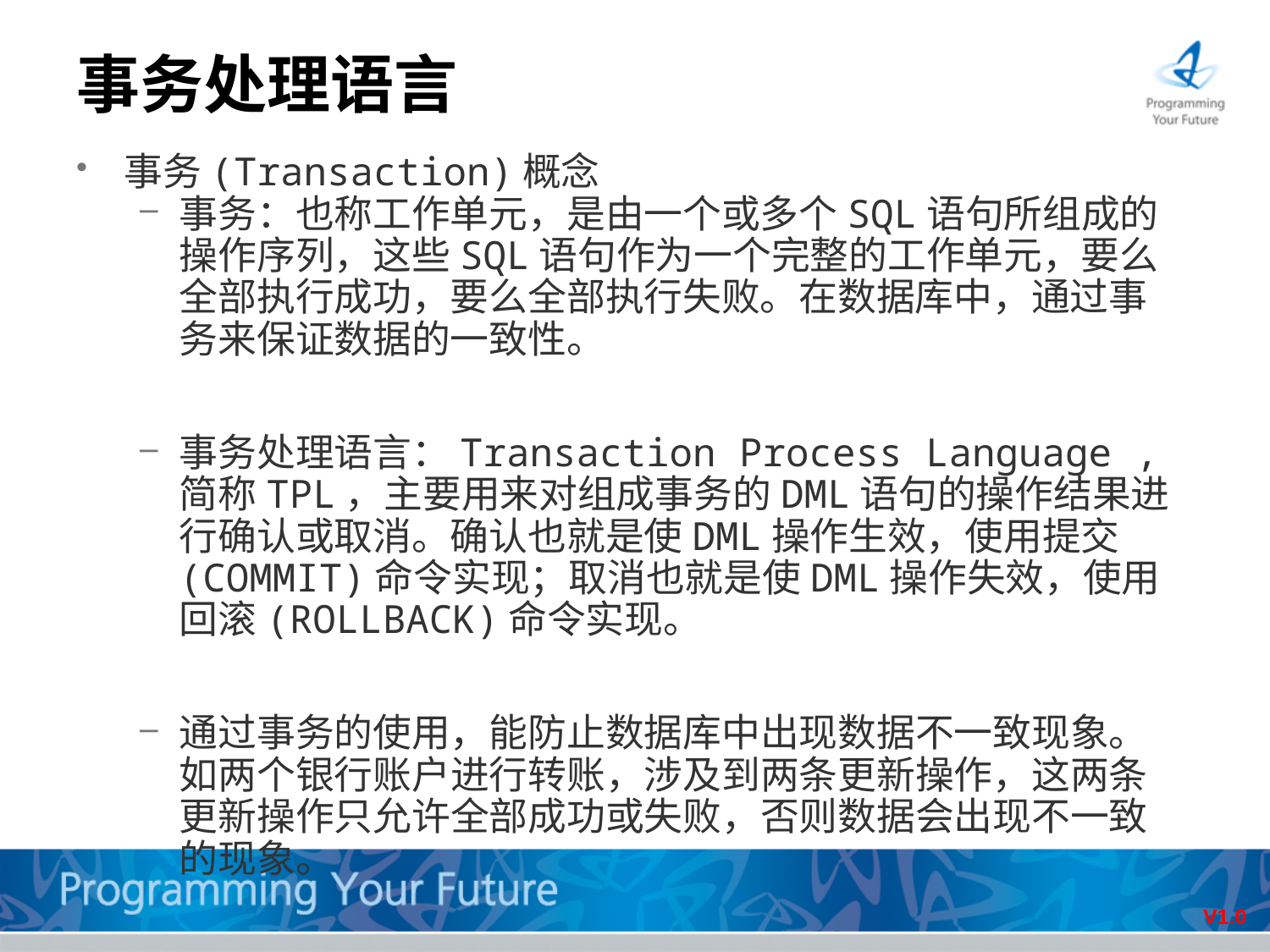

# 事务处理语言
事务(Transaction)概念
事务：也称工作单元，是由一个或多个SQL语句所组成的操作序列，这些SQL语句作为一个完整的工作单元，要么全部执行成功，要么全部执行失败。在数据库中，通过事务来保证数据的一致性。

事务处理语言：Transaction Process Language ,简称TPL，主要用来对组成事务的DML语句的操作结果进行确认或取消。确认也就是使DML操作生效，使用提交(COMMIT)命令实现；取消也就是使DML操作失效，使用回滚(ROLLBACK)命令实现。

通过事务的使用，能防止数据库中出现数据不一致现象。如两个银行账户进行转账，涉及到两条更新操作，这两条更新操作只允许全部成功或失败，否则数据会出现不一致的现象。